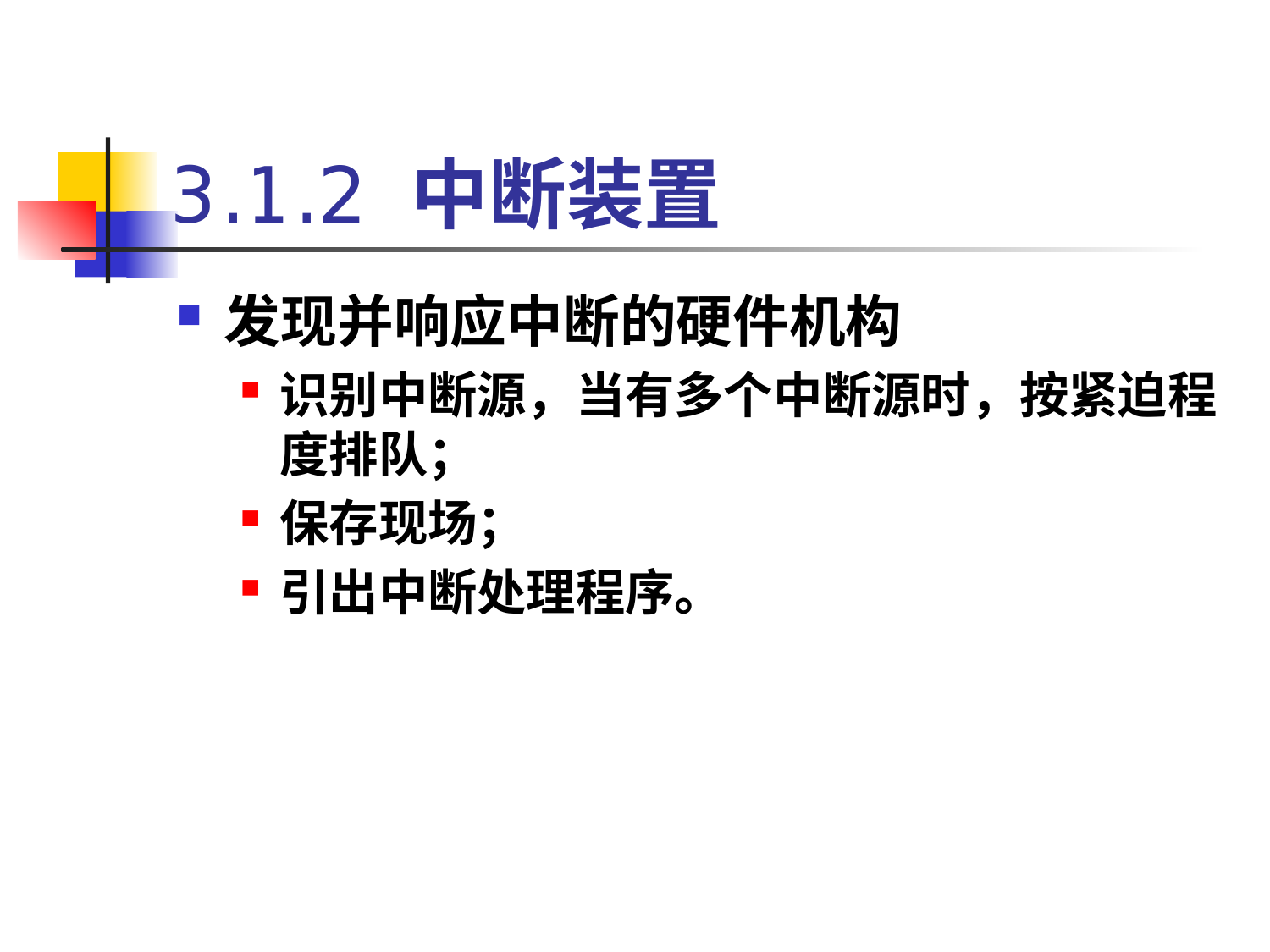

# 3.1.2 中断装置
发现并响应中断的硬件机构
识别中断源，当有多个中断源时，按紧迫程度排队；
保存现场；
引出中断处理程序。